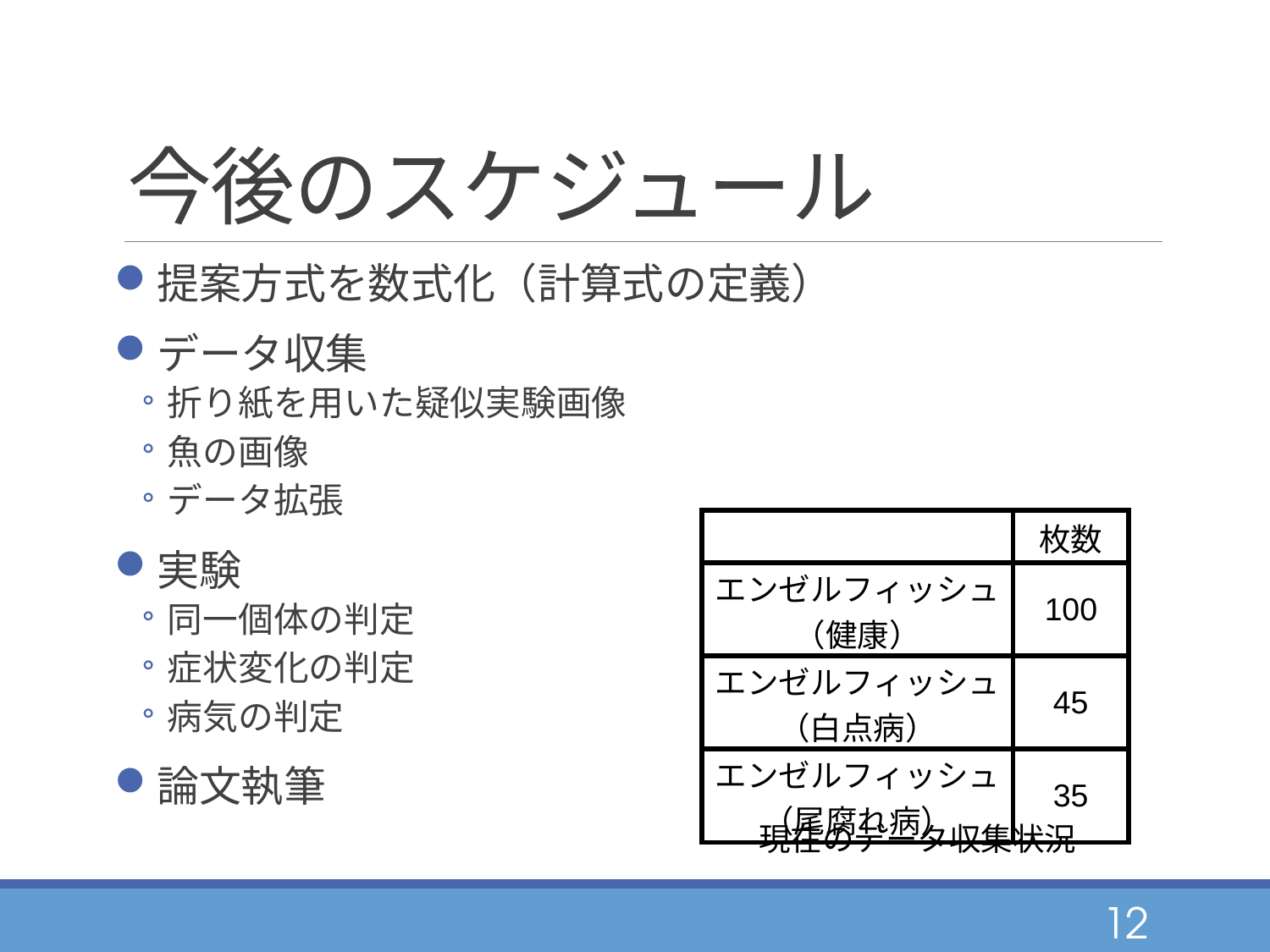

# 今後のスケジュール
提案方式を数式化（計算式の定義）
データ収集
折り紙を用いた疑似実験画像
魚の画像
データ拡張
実験
同一個体の判定
症状変化の判定
病気の判定
論文執筆
|  | 枚数 |
| --- | --- |
| エンゼルフィッシュ（健康） | 100 |
| エンゼルフィッシュ（白点病） | 45 |
| エンゼルフィッシュ（尾腐れ病） | 35 |
現在のデータ収集状況
12